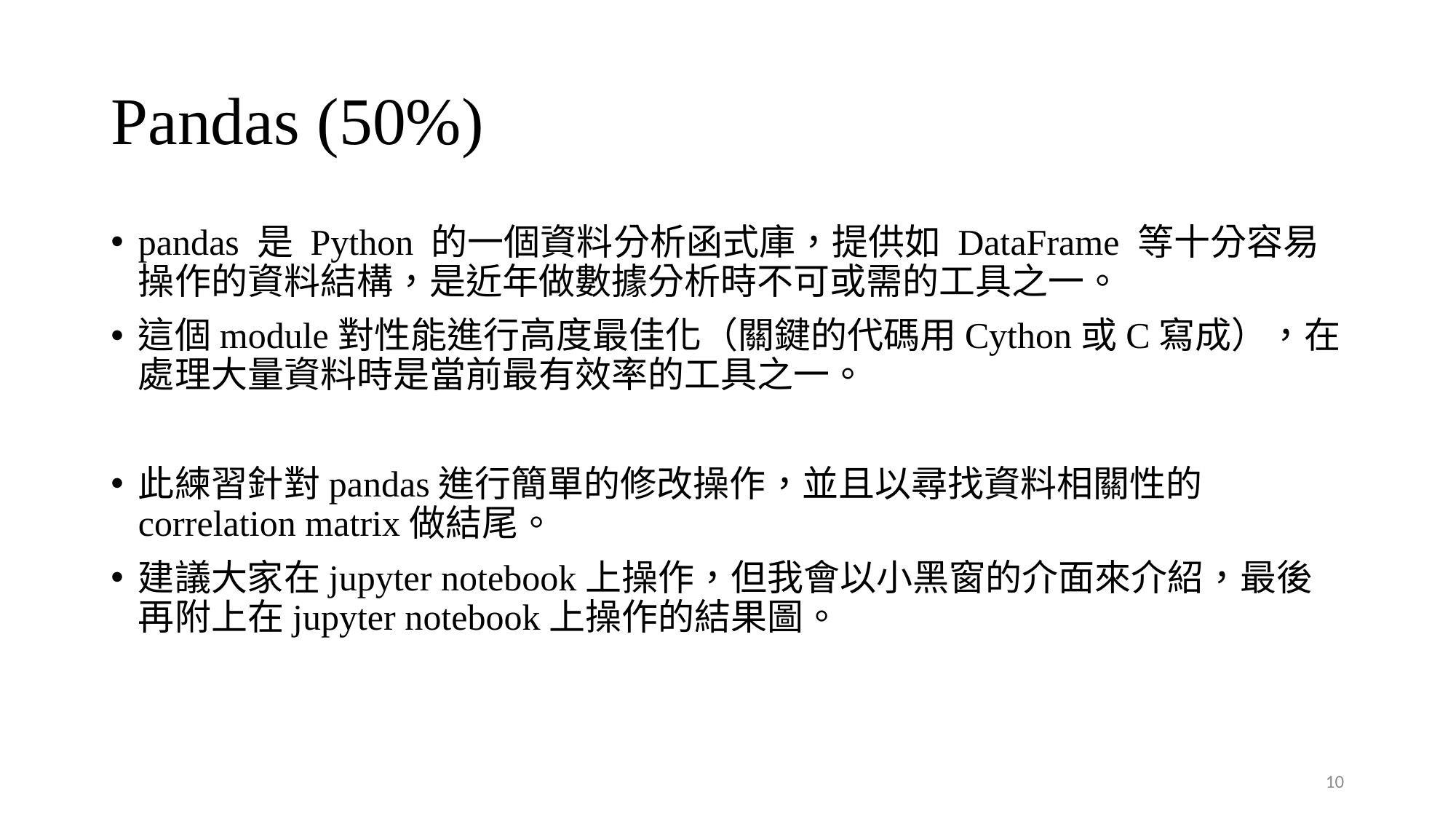

# Pandas (50%)
pandas 是 Python 的一個資料分析函式庫，提供如 DataFrame 等十分容易操作的資料結構，是近年做數據分析時不可或需的工具之一。
這個module對性能進行高度最佳化（關鍵的代碼用Cython或C寫成），在處理大量資料時是當前最有效率的工具之一。

此練習針對pandas進行簡單的修改操作，並且以尋找資料相關性的correlation matrix做結尾。
建議大家在jupyter notebook上操作，但我會以小黑窗的介面來介紹，最後再附上在jupyter notebook上操作的結果圖。
10